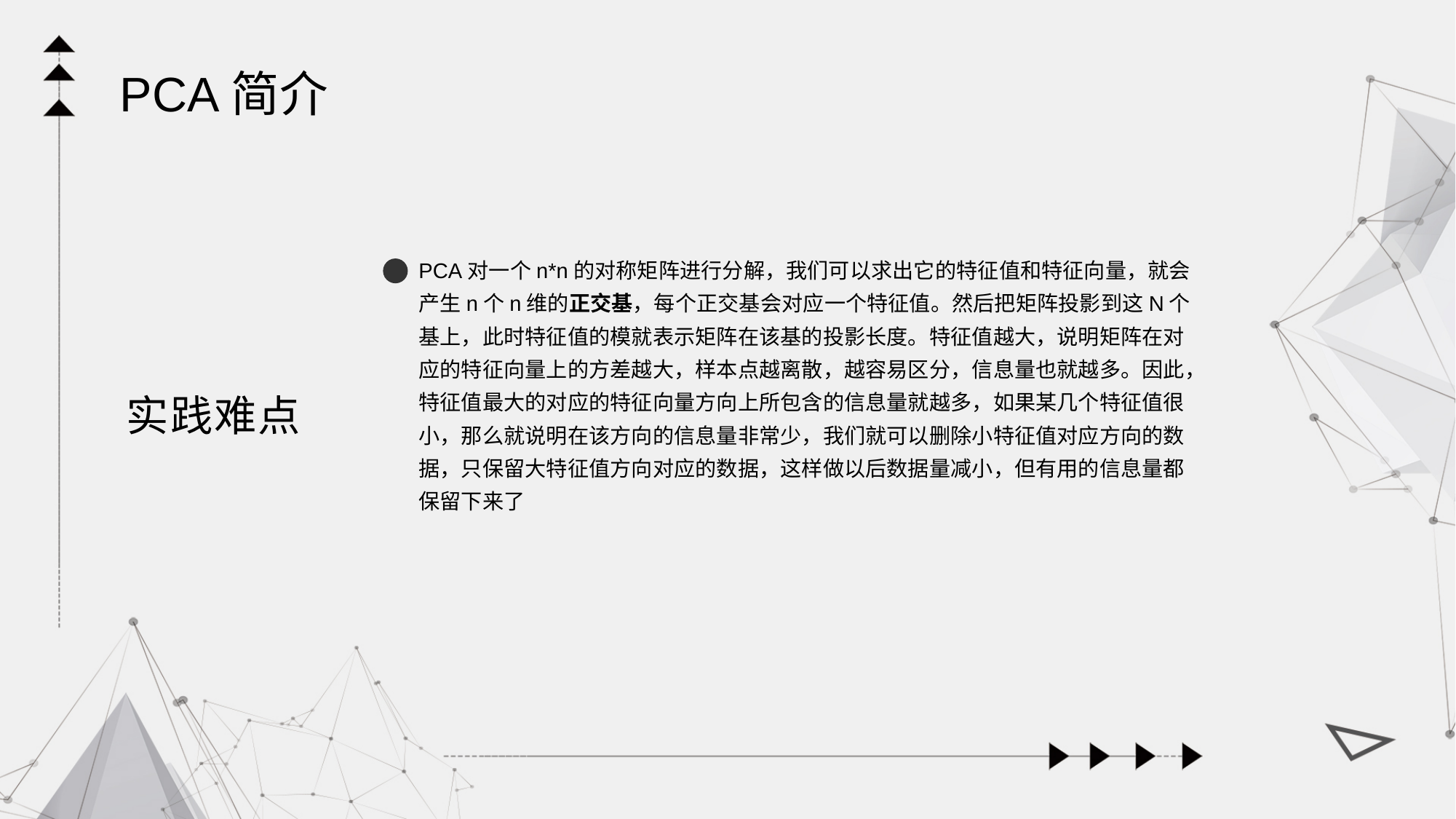

PCA简介
PCA对一个n*n的对称矩阵进行分解，我们可以求出它的特征值和特征向量，就会产生n个n维的正交基，每个正交基会对应一个特征值。然后把矩阵投影到这N个基上，此时特征值的模就表示矩阵在该基的投影长度。特征值越大，说明矩阵在对应的特征向量上的方差越大，样本点越离散，越容易区分，信息量也就越多。因此，特征值最大的对应的特征向量方向上所包含的信息量就越多，如果某几个特征值很小，那么就说明在该方向的信息量非常少，我们就可以删除小特征值对应方向的数据，只保留大特征值方向对应的数据，这样做以后数据量减小，但有用的信息量都保留下来了

实践难点